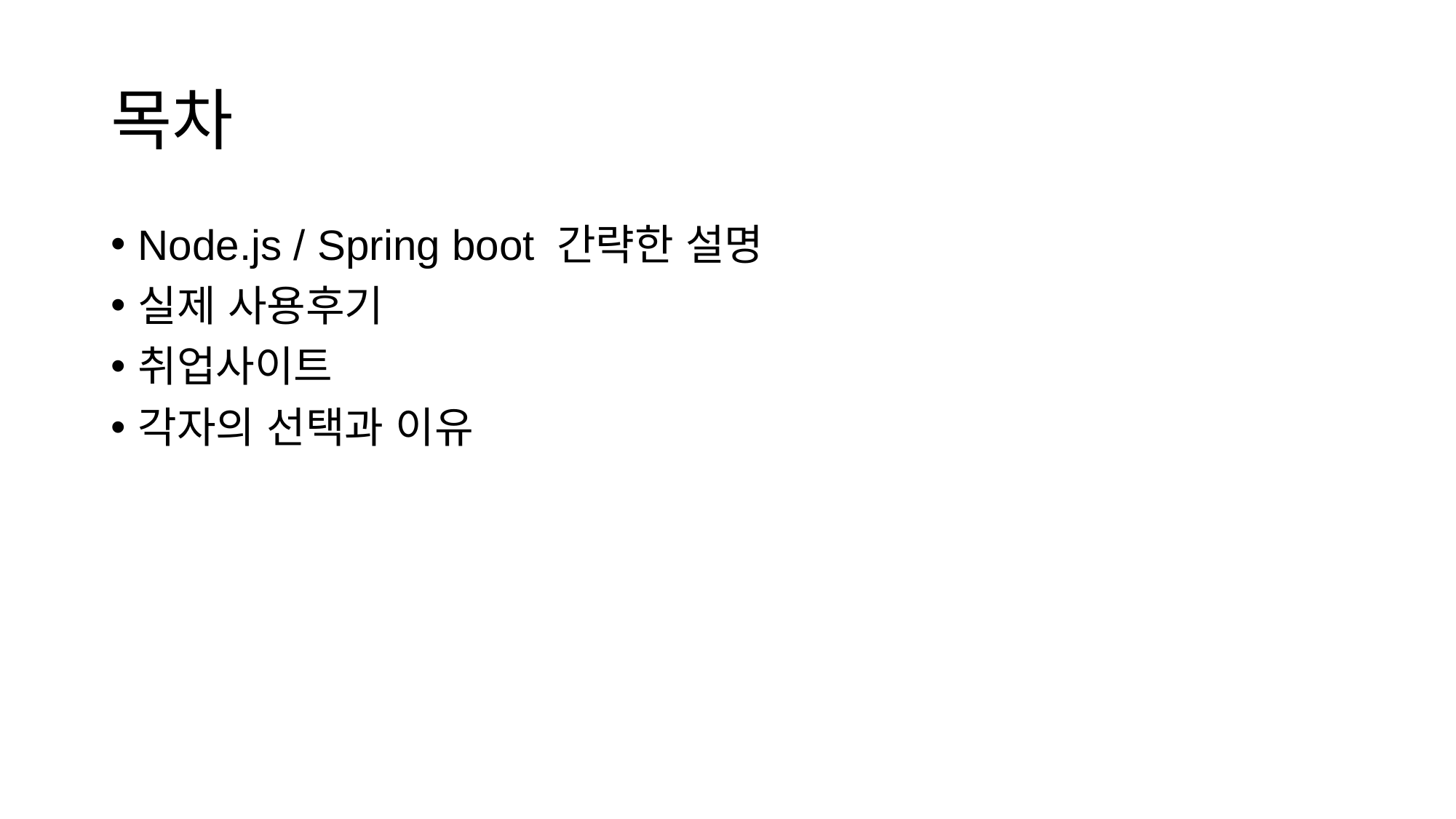

# 목차
Node.js / Spring boot 간략한 설명
실제 사용후기
취업사이트
각자의 선택과 이유